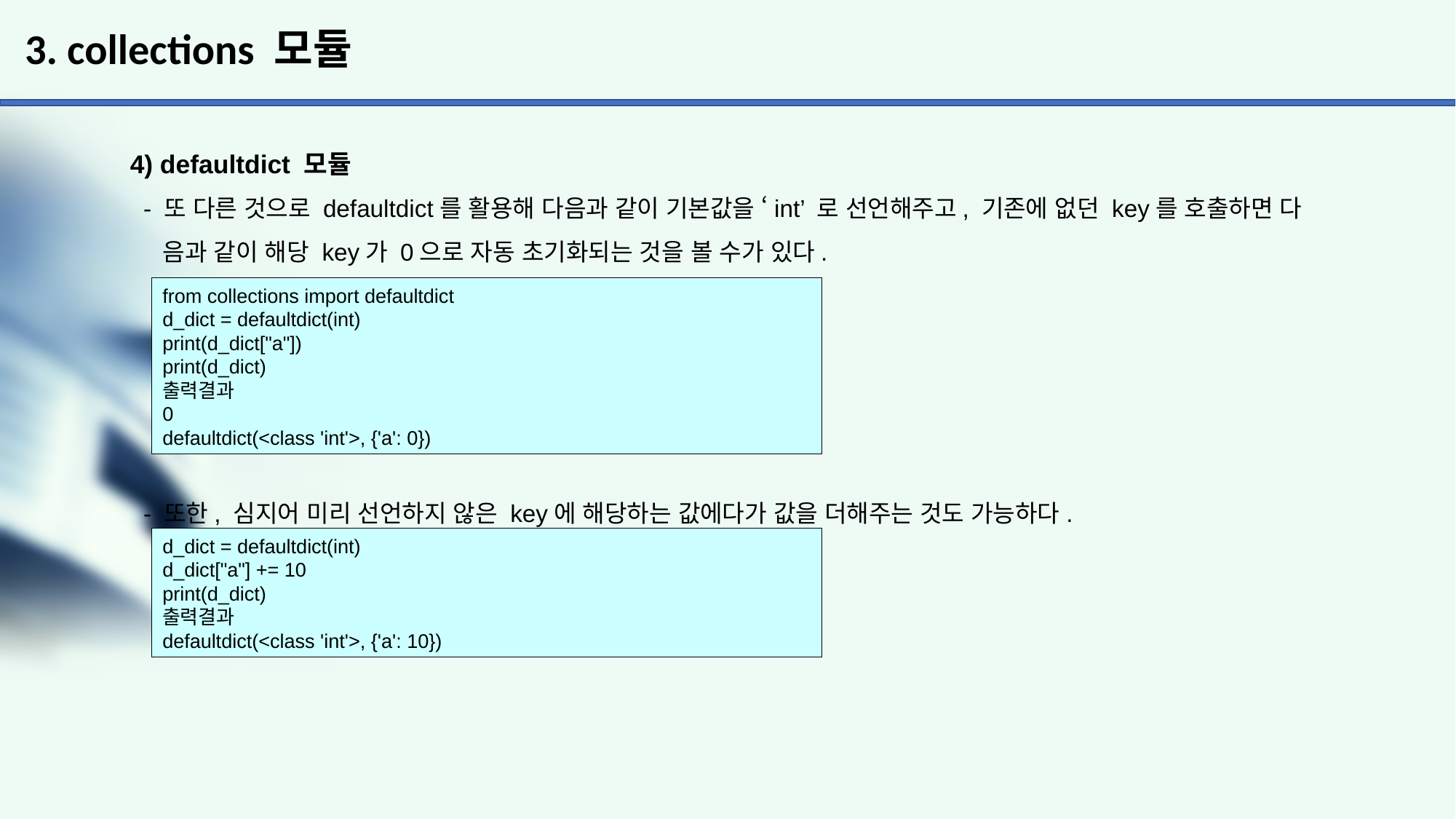

# 3. collections 모듈
4) defaultdict 모듈
  - 또 다른 것으로 defaultdict를 활용해 다음과 같이 기본값을 ‘int’ 로 선언해주고, 기존에 없던 key를 호출하면 다
    음과 같이 해당 key가 0으로 자동 초기화되는 것을 볼 수가 있다.

  - 또한, 심지어 미리 선언하지 않은 key에 해당하는 값에다가 값을 더해주는 것도 가능하다.
from collections import defaultdict
d_dict = defaultdict(int)
print(d_dict["a"])
print(d_dict)
출력결과
0
defaultdict(<class 'int'>, {'a': 0})
d_dict = defaultdict(int)
d_dict["a"] += 10
print(d_dict)
출력결과
defaultdict(<class 'int'>, {'a': 10})